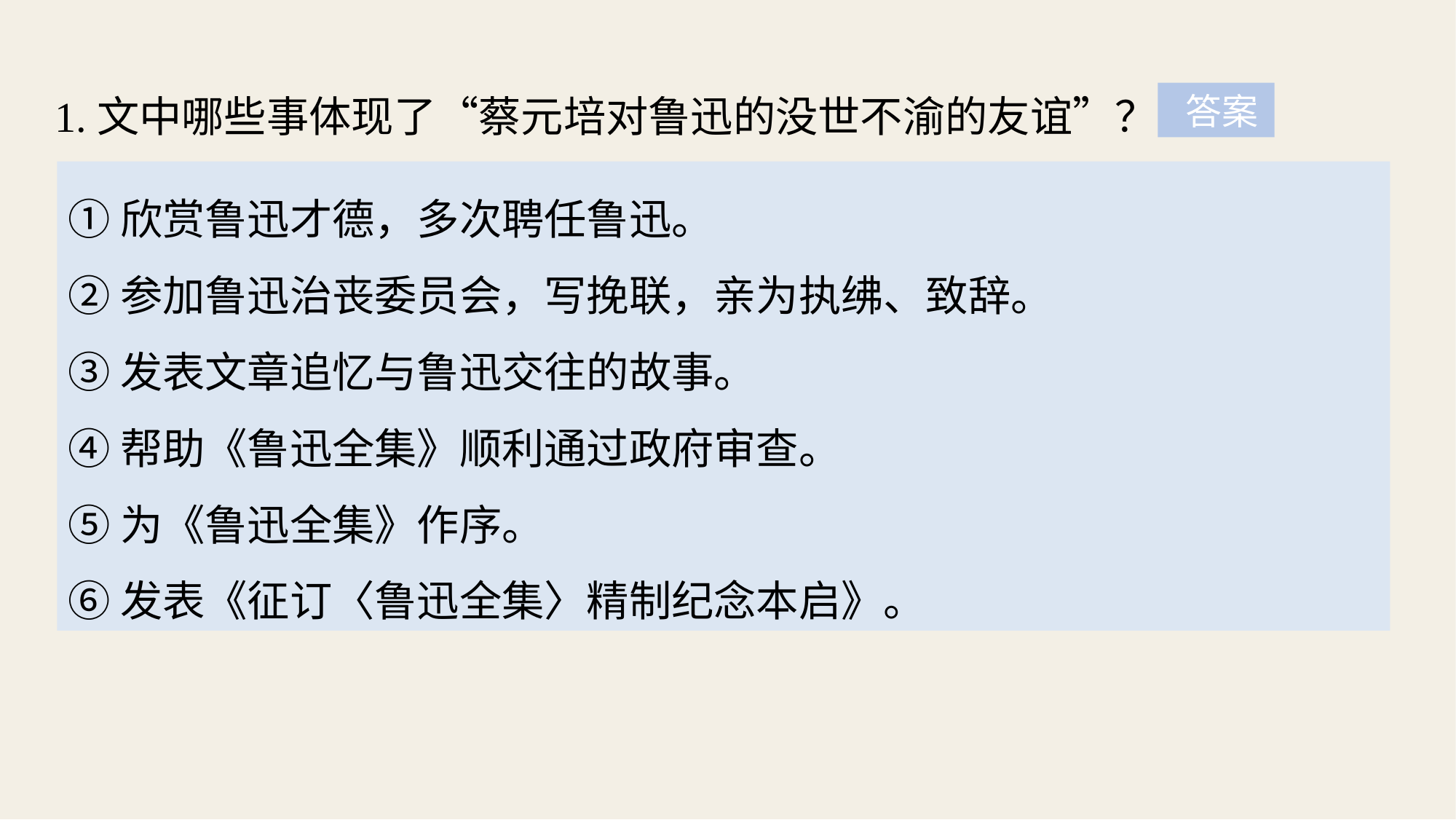

1.文中哪些事体现了“蔡元培对鲁迅的没世不渝的友谊”？
 答案
①欣赏鲁迅才德，多次聘任鲁迅。
②参加鲁迅治丧委员会，写挽联，亲为执绋、致辞。
③发表文章追忆与鲁迅交往的故事。
④帮助《鲁迅全集》顺利通过政府审查。
⑤为《鲁迅全集》作序。
⑥发表《征订〈鲁迅全集〉精制纪念本启》。